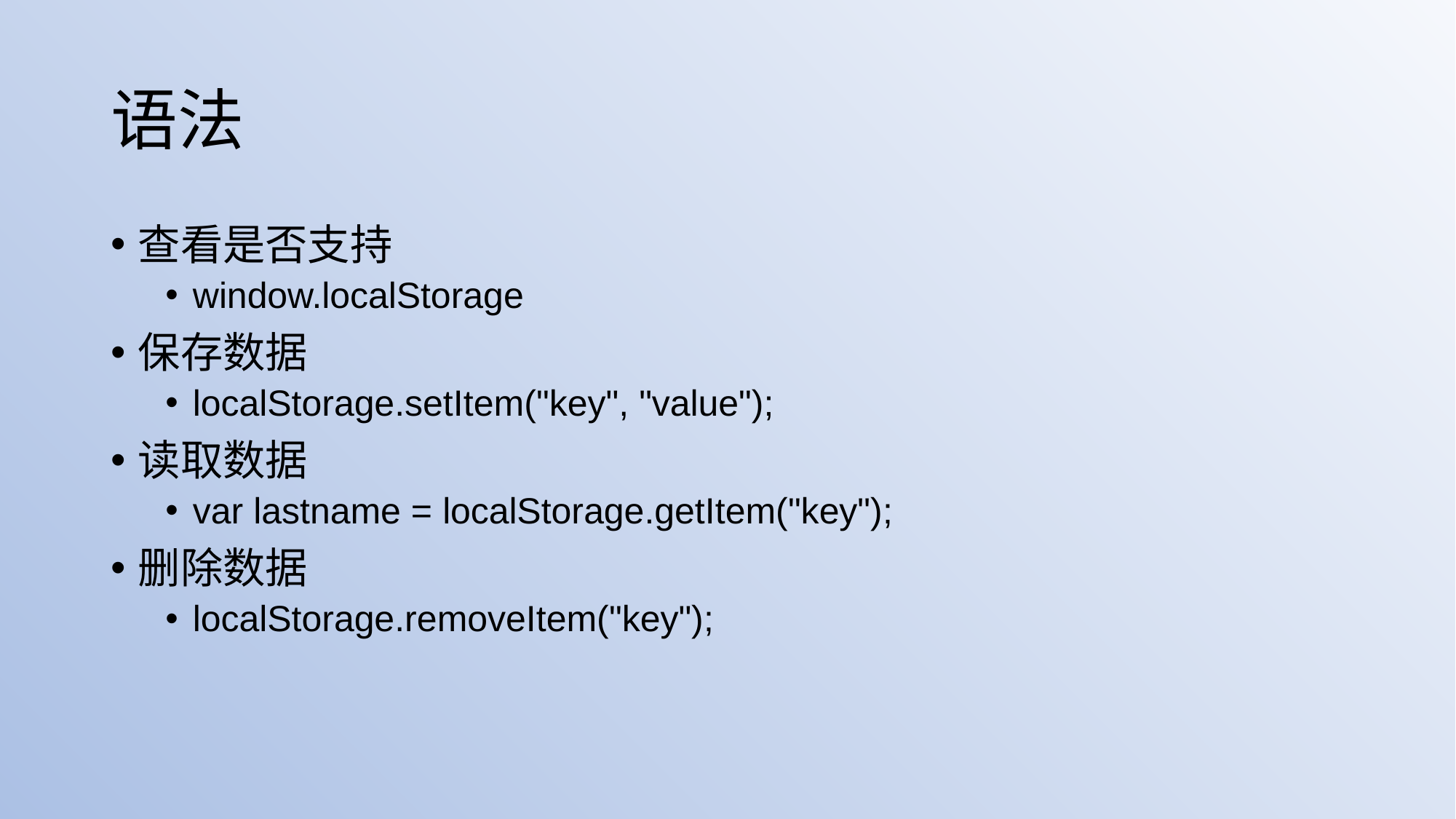

# 语法
查看是否支持
window.localStorage
保存数据
localStorage.setItem("key", "value");
读取数据
var lastname = localStorage.getItem("key");
删除数据
localStorage.removeItem("key");